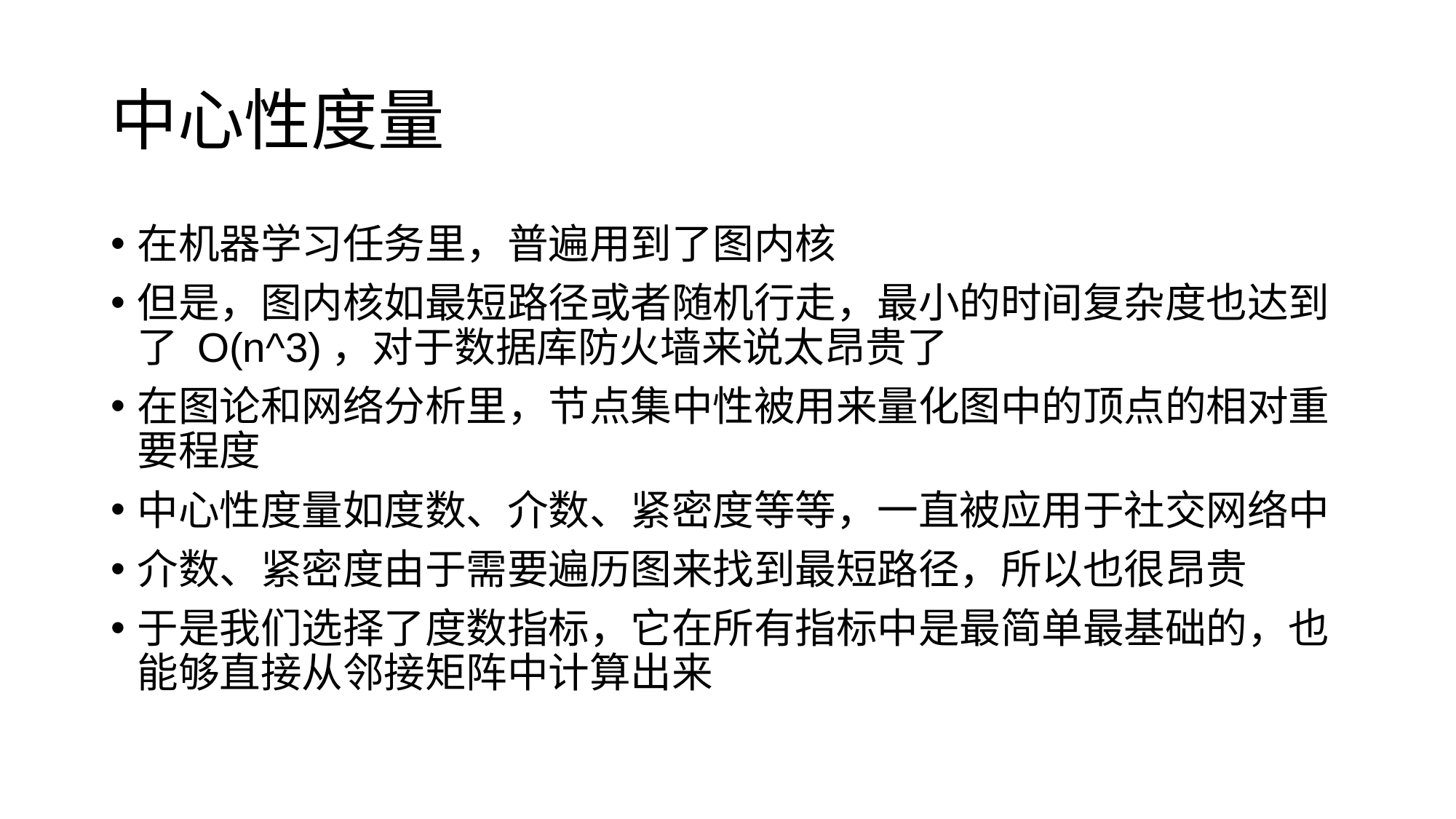

# 中心性度量
在机器学习任务里，普遍用到了图内核
但是，图内核如最短路径或者随机行走，最小的时间复杂度也达到了 O(n^3)，对于数据库防火墙来说太昂贵了
在图论和网络分析里，节点集中性被用来量化图中的顶点的相对重要程度
中心性度量如度数、介数、紧密度等等，一直被应用于社交网络中
介数、紧密度由于需要遍历图来找到最短路径，所以也很昂贵
于是我们选择了度数指标，它在所有指标中是最简单最基础的，也能够直接从邻接矩阵中计算出来